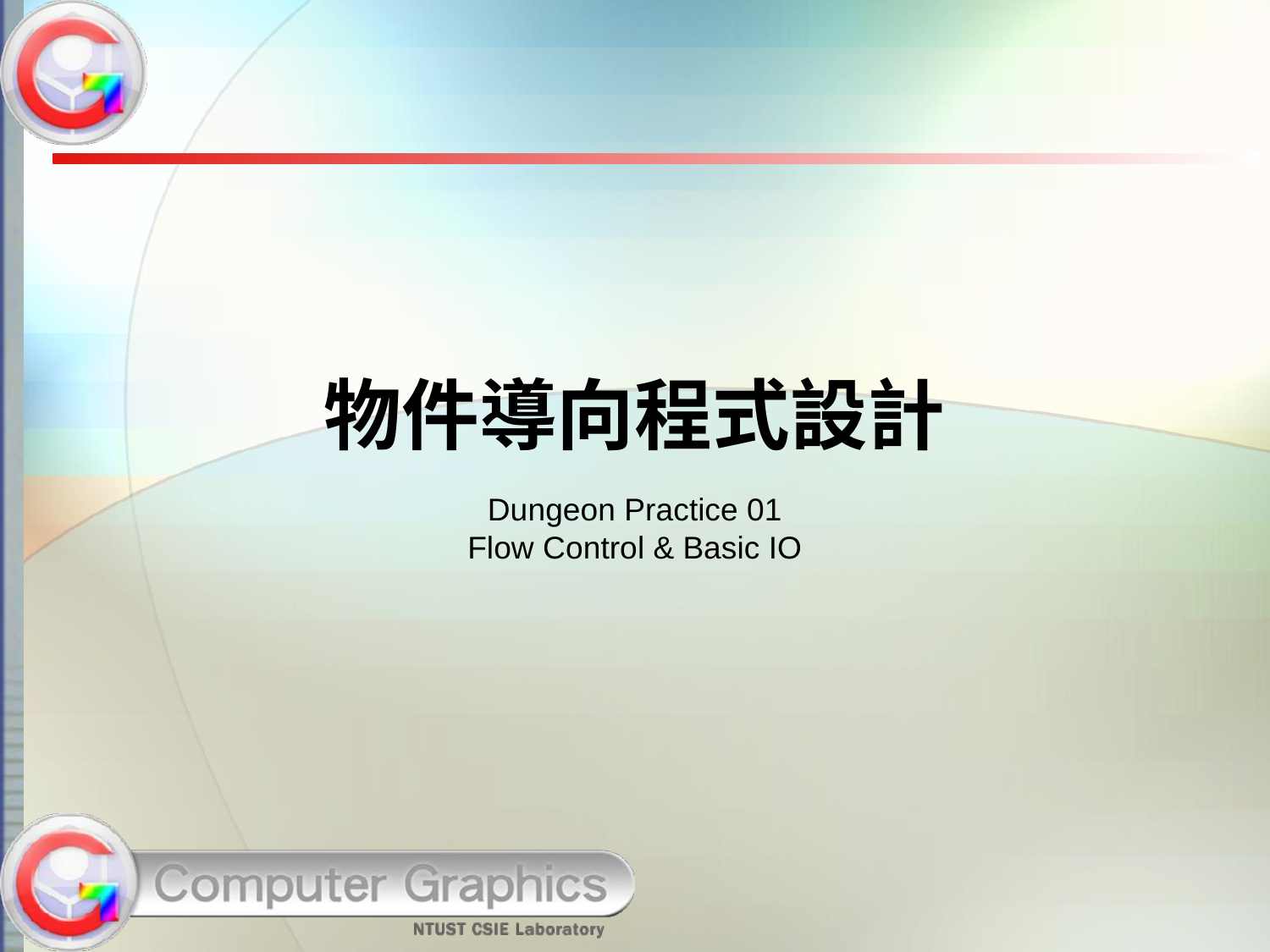

# 物件導向程式設計
Dungeon Practice 01
Flow Control & Basic IO